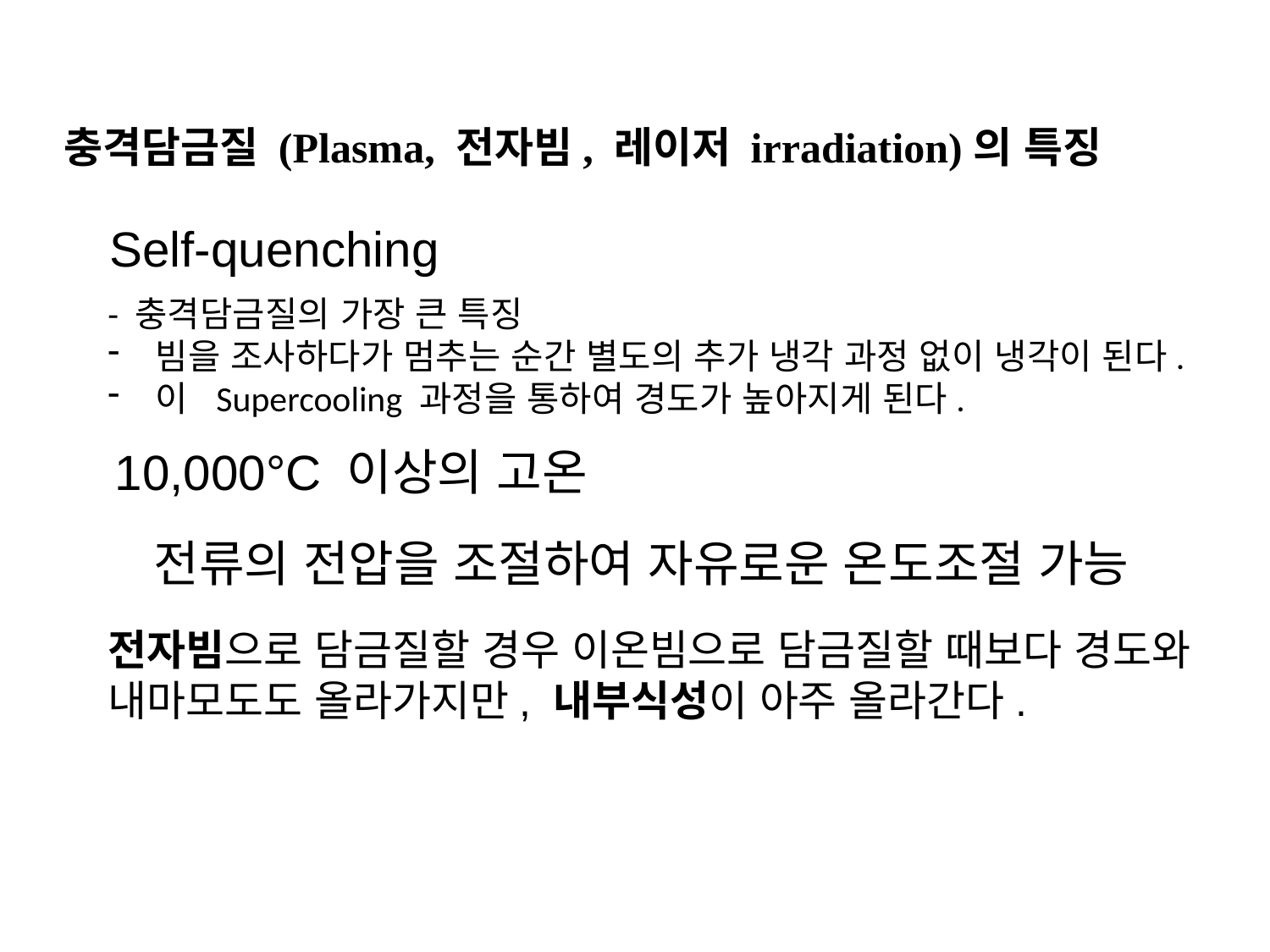

충격담금질 (Plasma, 전자빔, 레이저 irradiation)의 특징
Self-quenching
- 충격담금질의 가장 큰 특징
빔을 조사하다가 멈추는 순간 별도의 추가 냉각 과정 없이 냉각이 된다.
이  Supercooling 과정을 통하여 경도가 높아지게 된다.
10,000°C 이상의 고온
전류의 전압을 조절하여 자유로운 온도조절 가능
전자빔으로 담금질할 경우 이온빔으로 담금질할 때보다 경도와 내마모도도 올라가지만, 내부식성이 아주 올라간다.